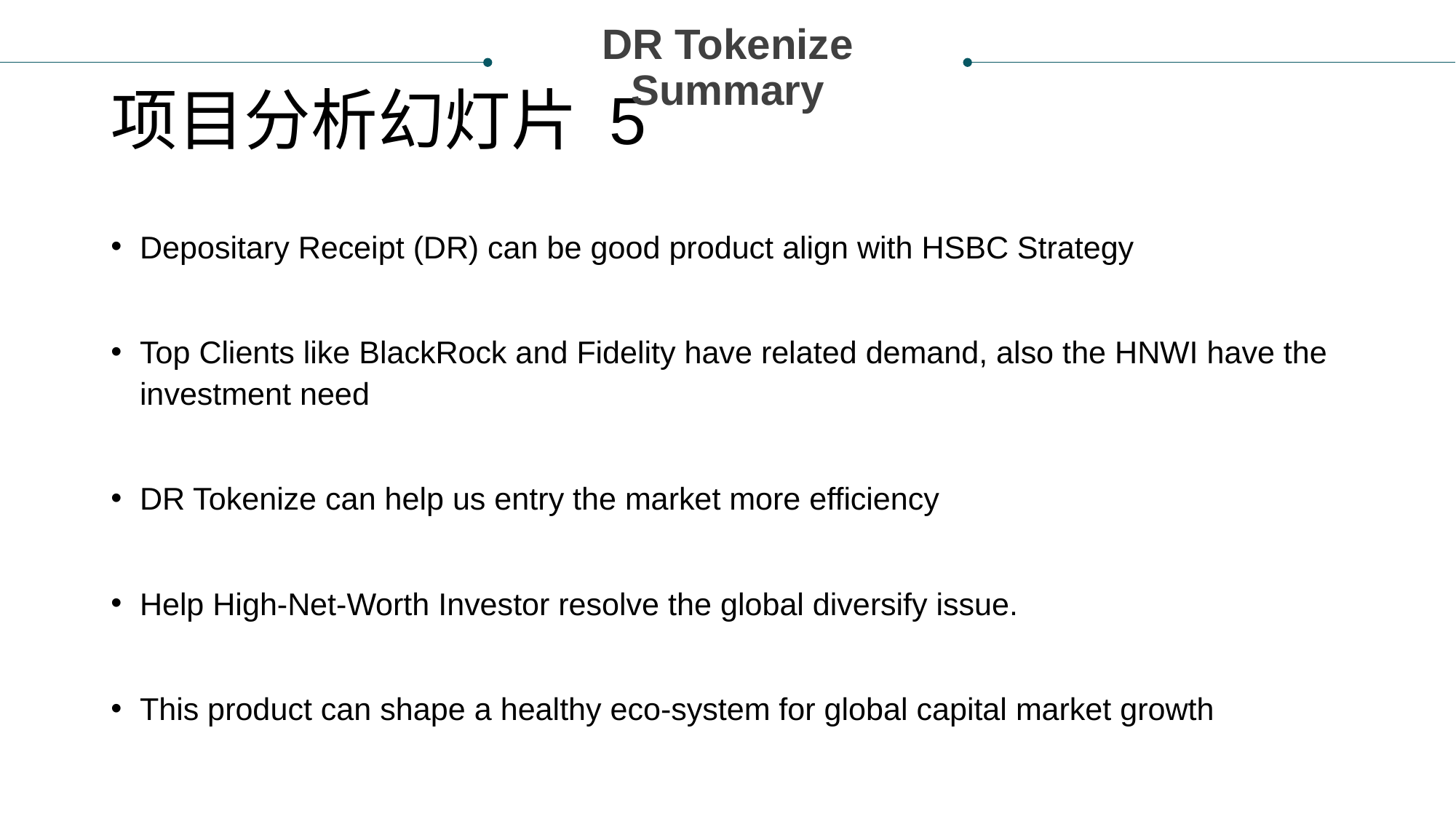

DR Tokenize
Summary
# 项目分析幻灯片 5
Depositary Receipt (DR) can be good product align with HSBC Strategy

Top Clients like BlackRock and Fidelity have related demand, also the HNWI have the investment need

DR Tokenize can help us entry the market more efficiency

Help High-Net-Worth Investor resolve the global diversify issue.

This product can shape a healthy eco-system for global capital market growth